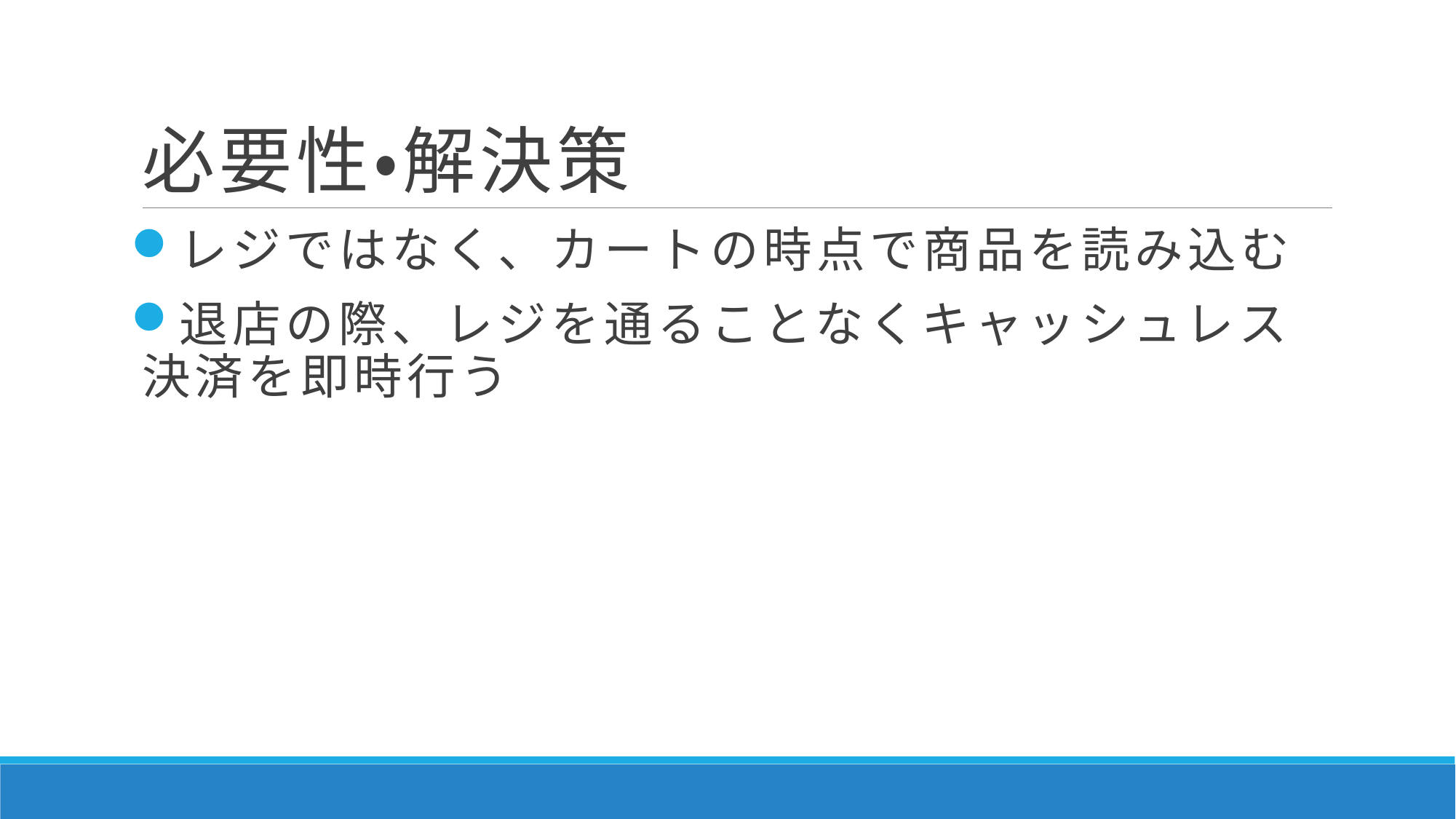

# 必要性・解決策
レジではなく、カートの時点で商品を読み込む
退店の際、レジを通ることなくキャッシュレス決済を即時行う